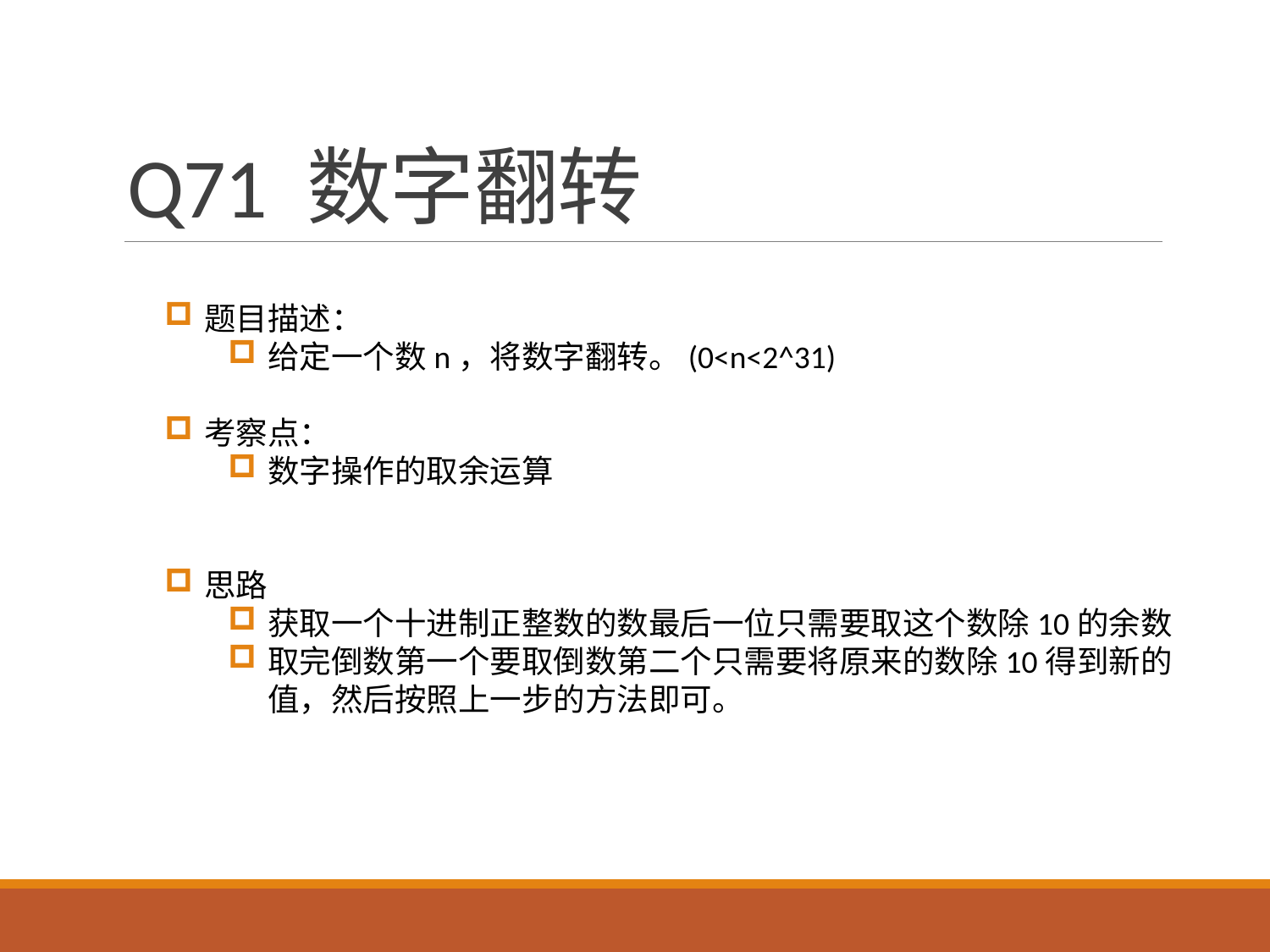

# Q71 数字翻转
题目描述：
给定一个数n，将数字翻转。(0<n<2^31)

考察点：
数字操作的取余运算

思路
获取一个十进制正整数的数最后一位只需要取这个数除10的余数
取完倒数第一个要取倒数第二个只需要将原来的数除10得到新的值，然后按照上一步的方法即可。